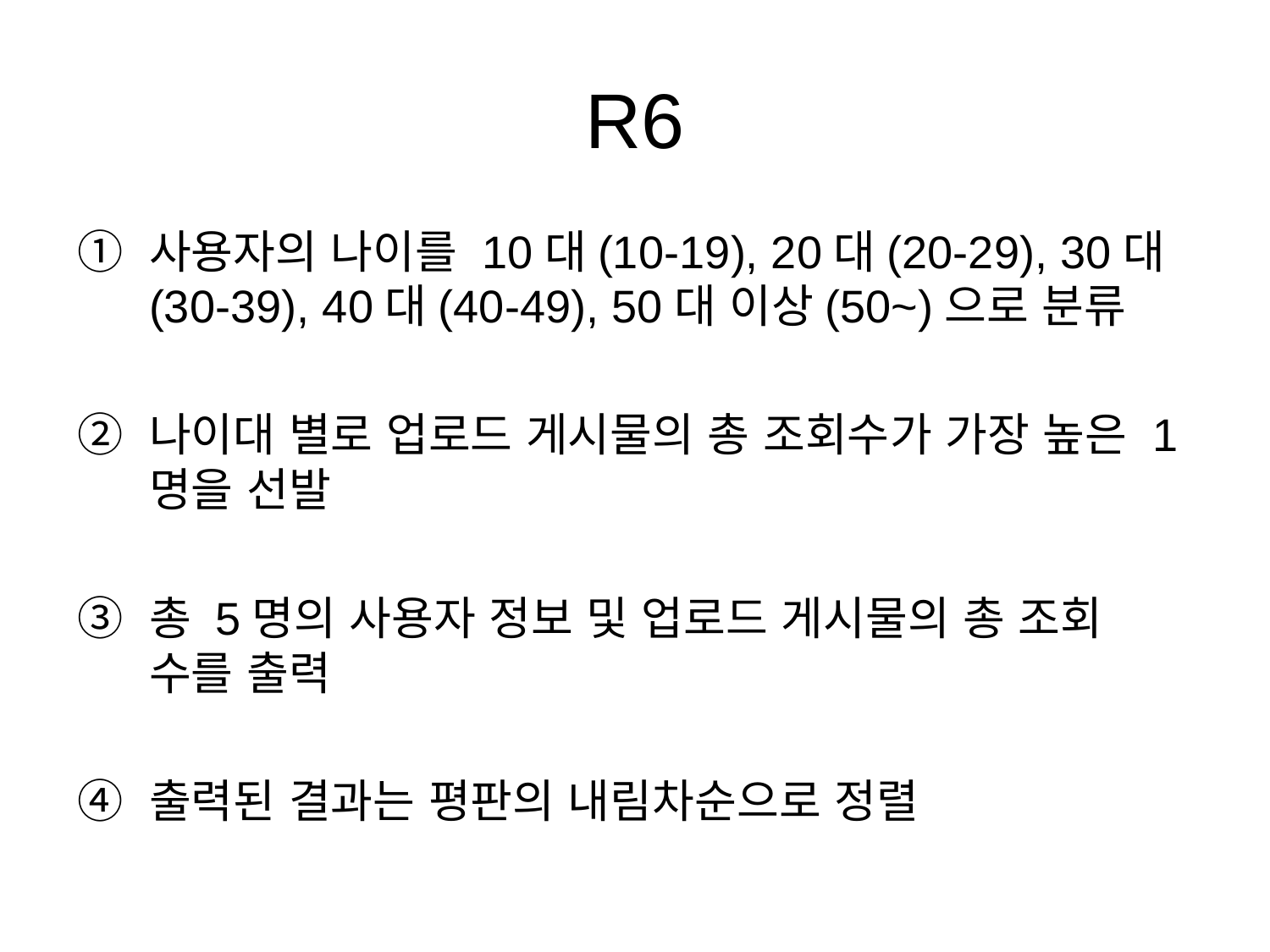

# R6
사용자의 나이를 10대(10-19), 20대(20-29), 30대(30-39), 40대(40-49), 50대 이상(50~)으로 분류

나이대 별로 업로드 게시물의 총 조회수가 가장 높은 1명을 선발

총 5명의 사용자 정보 및 업로드 게시물의 총 조회 수를 출력

출력된 결과는 평판의 내림차순으로 정렬